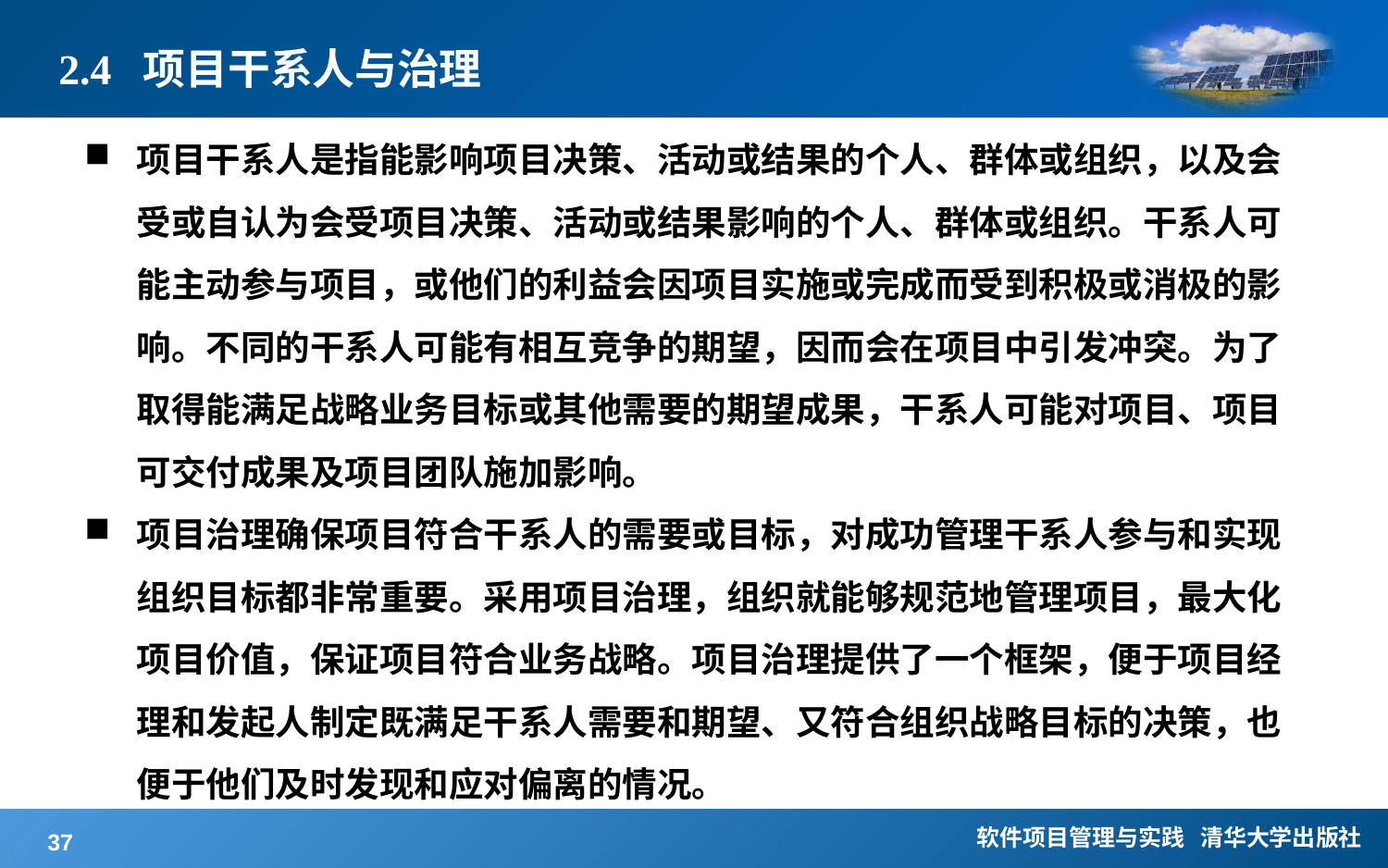

# 2.4  项目干系人与治理
项目干系人是指能影响项目决策、活动或结果的个人、群体或组织，以及会受或自认为会受项目决策、活动或结果影响的个人、群体或组织。干系人可能主动参与项目，或他们的利益会因项目实施或完成而受到积极或消极的影响。不同的干系人可能有相互竞争的期望，因而会在项目中引发冲突。为了取得能满足战略业务目标或其他需要的期望成果，干系人可能对项目、项目可交付成果及项目团队施加影响。
项目治理确保项目符合干系人的需要或目标，对成功管理干系人参与和实现组织目标都非常重要。采用项目治理，组织就能够规范地管理项目，最大化项目价值，保证项目符合业务战略。项目治理提供了一个框架，便于项目经理和发起人制定既满足干系人需要和期望、又符合组织战略目标的决策，也便于他们及时发现和应对偏离的情况。